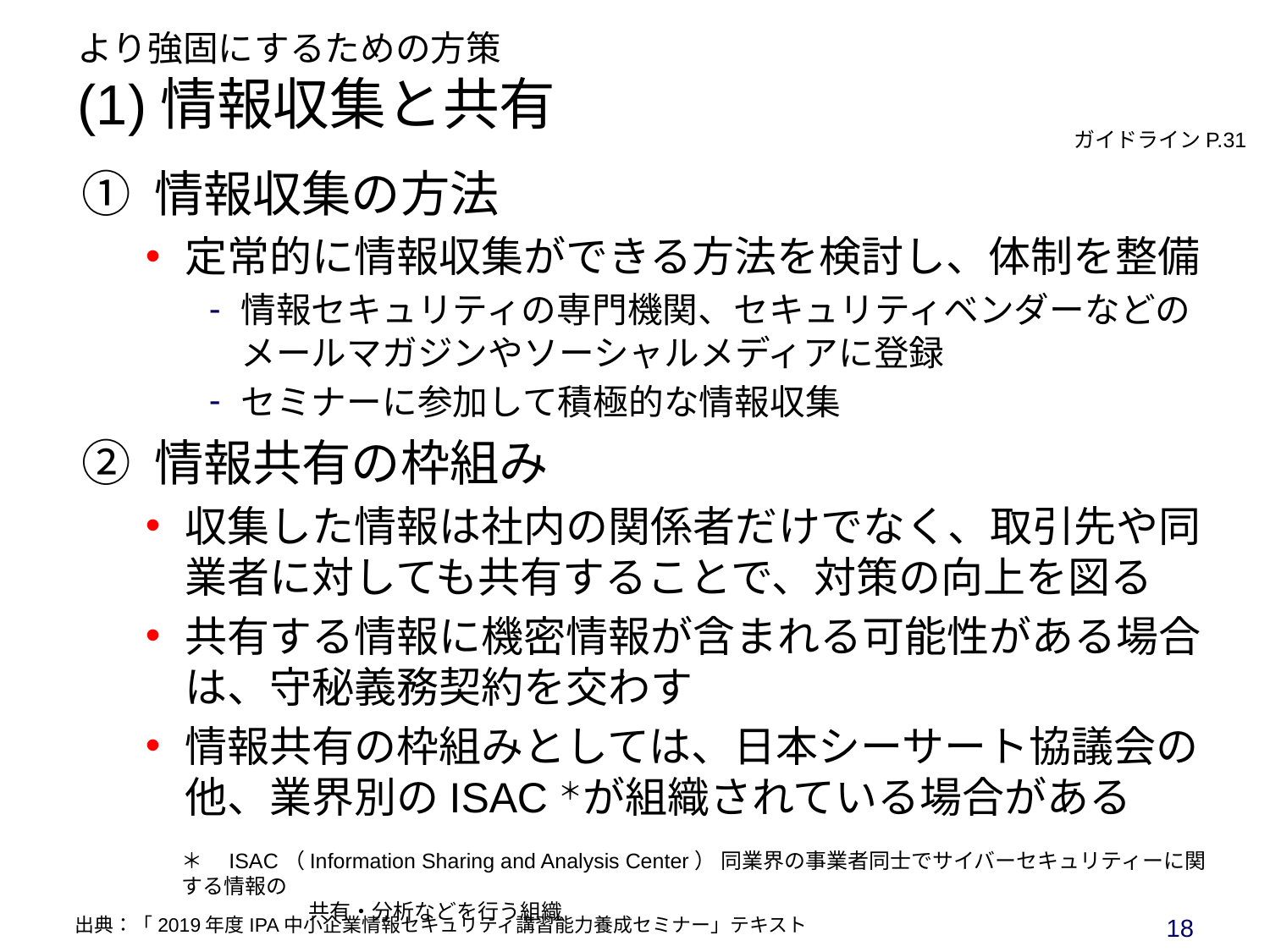

# より強固にするための方策 (1)情報収集と共有
ガイドラインP.31
① 情報収集の方法
定常的に情報収集ができる方法を検討し、体制を整備
情報セキュリティの専門機関、セキュリティベンダーなどの
メールマガジンやソーシャルメディアに登録
セミナーに参加して積極的な情報収集
② 情報共有の枠組み
収集した情報は社内の関係者だけでなく、取引先や同業者に対しても共有することで、対策の向上を図る
共有する情報に機密情報が含まれる可能性がある場合は、守秘義務契約を交わす
情報共有の枠組みとしては、日本シーサート協議会の他、業界別のISAC＊が組織されている場合がある

＊　ISAC（Information Sharing and Analysis Center） 同業界の事業者同士でサイバーセキュリティーに関する情報の
	共有・分析などを行う組織
18